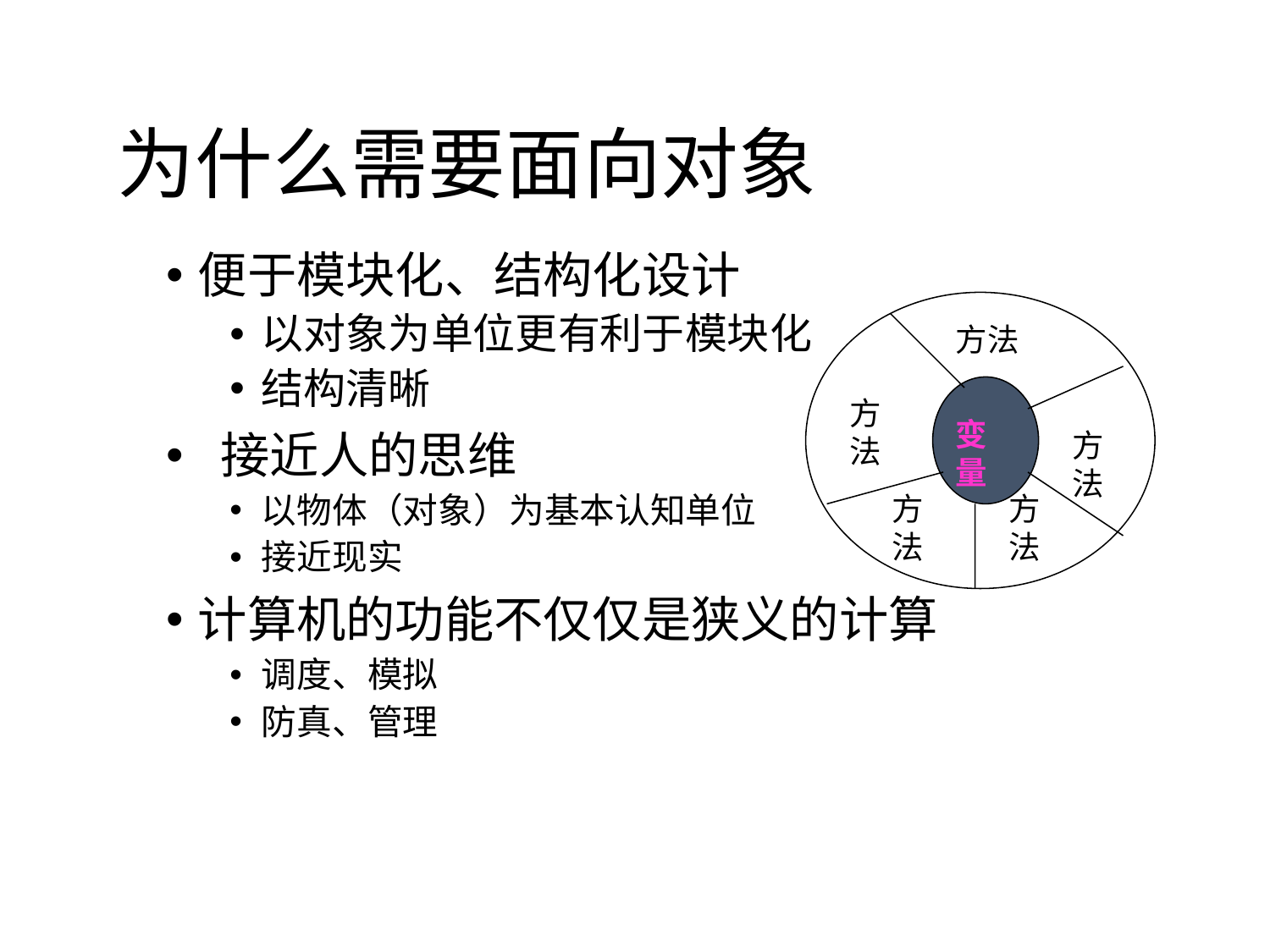

为什么需要面向对象
便于模块化、结构化设计
以对象为单位更有利于模块化
结构清晰
 接近人的思维
以物体（对象）为基本认知单位
接近现实
计算机的功能不仅仅是狭义的计算
调度、模拟
防真、管理

方法

方法
变量
方法

方法
方法